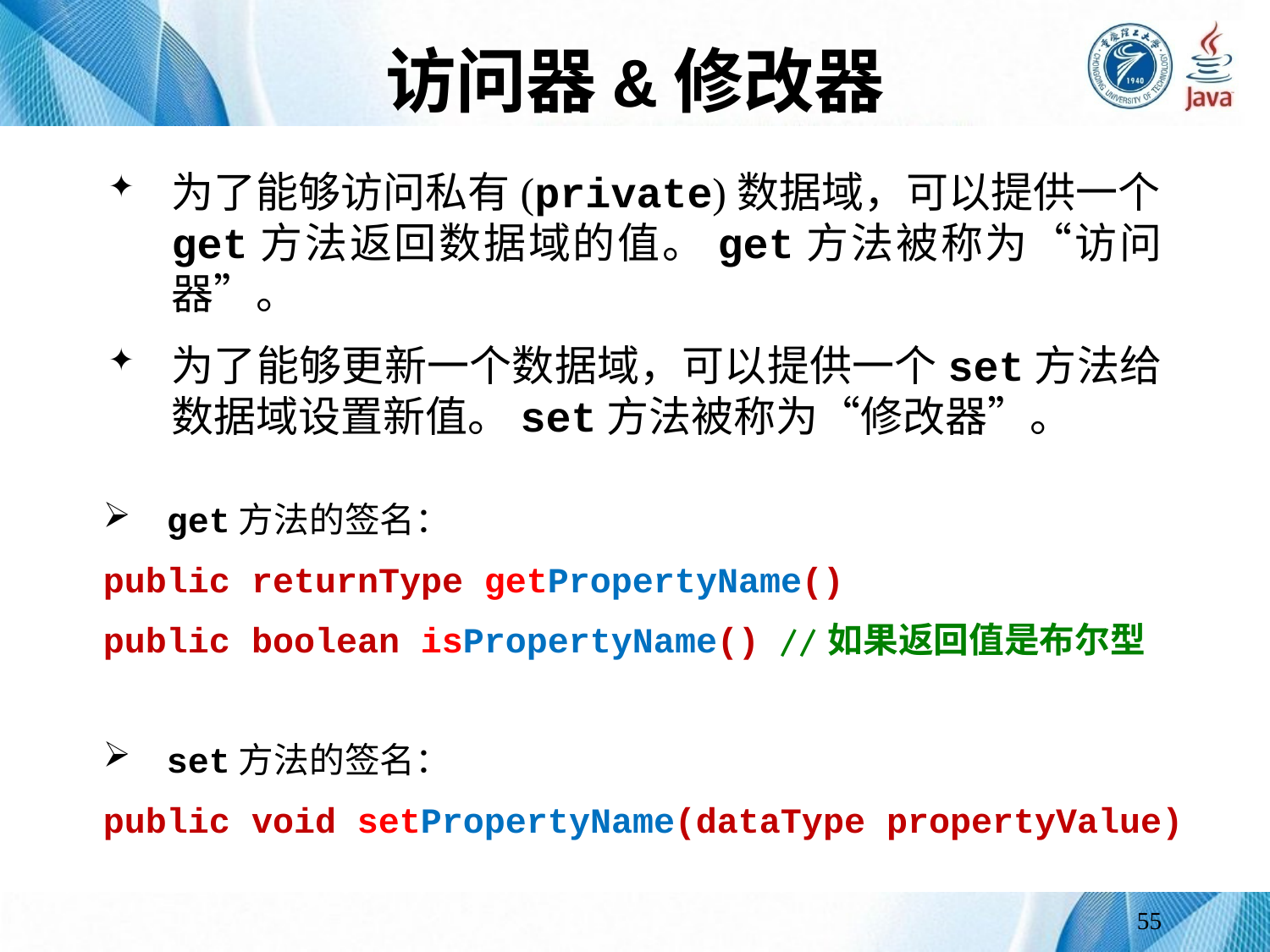

# 访问器&修改器
为了能够访问私有(private)数据域，可以提供一个get方法返回数据域的值。get方法被称为“访问器”。
为了能够更新一个数据域，可以提供一个set方法给数据域设置新值。set方法被称为“修改器”。

get方法的签名：
	public returnType getPropertyName()
	public boolean isPropertyName() //如果返回值是布尔型

set方法的签名：
	public void setPropertyName(dataType propertyValue)
55